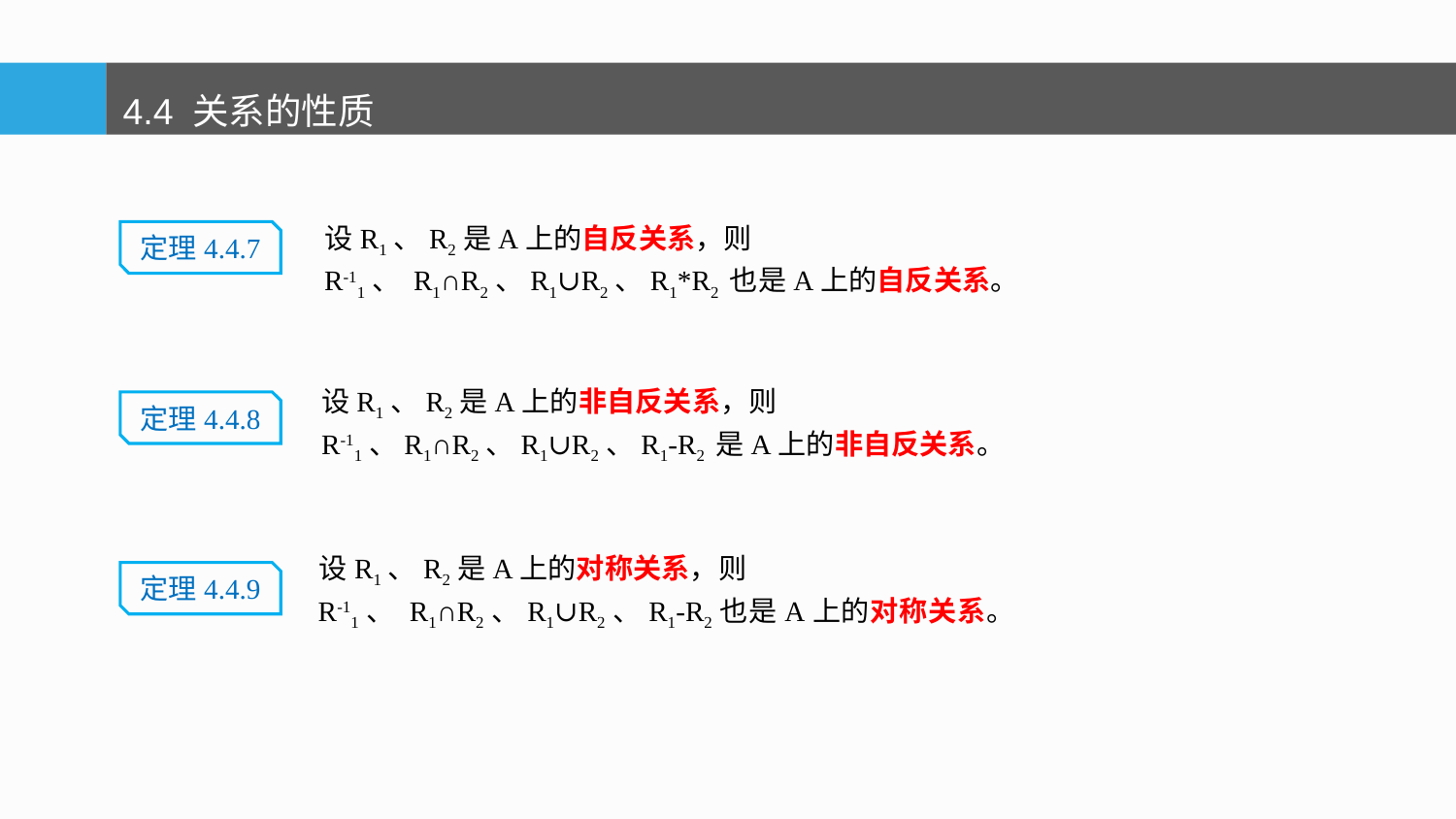

4.4 关系的性质

   设R1、R2是A上的自反关系，则
   R-11、 R1∩R2、R1∪R2、R1*R2 也是A上的自反关系。
定理4.4.7
设R1、R2是A上的非自反关系，则
R-11、R1∩R2、R1∪R2、R1-R2 是A上的非自反关系。
定理4.4.8
    设R1、R2是A上的对称关系，则
    R-11、 R1∩R2、R1∪R2、R1-R2也是A上的对称关系。
定理4.4.9